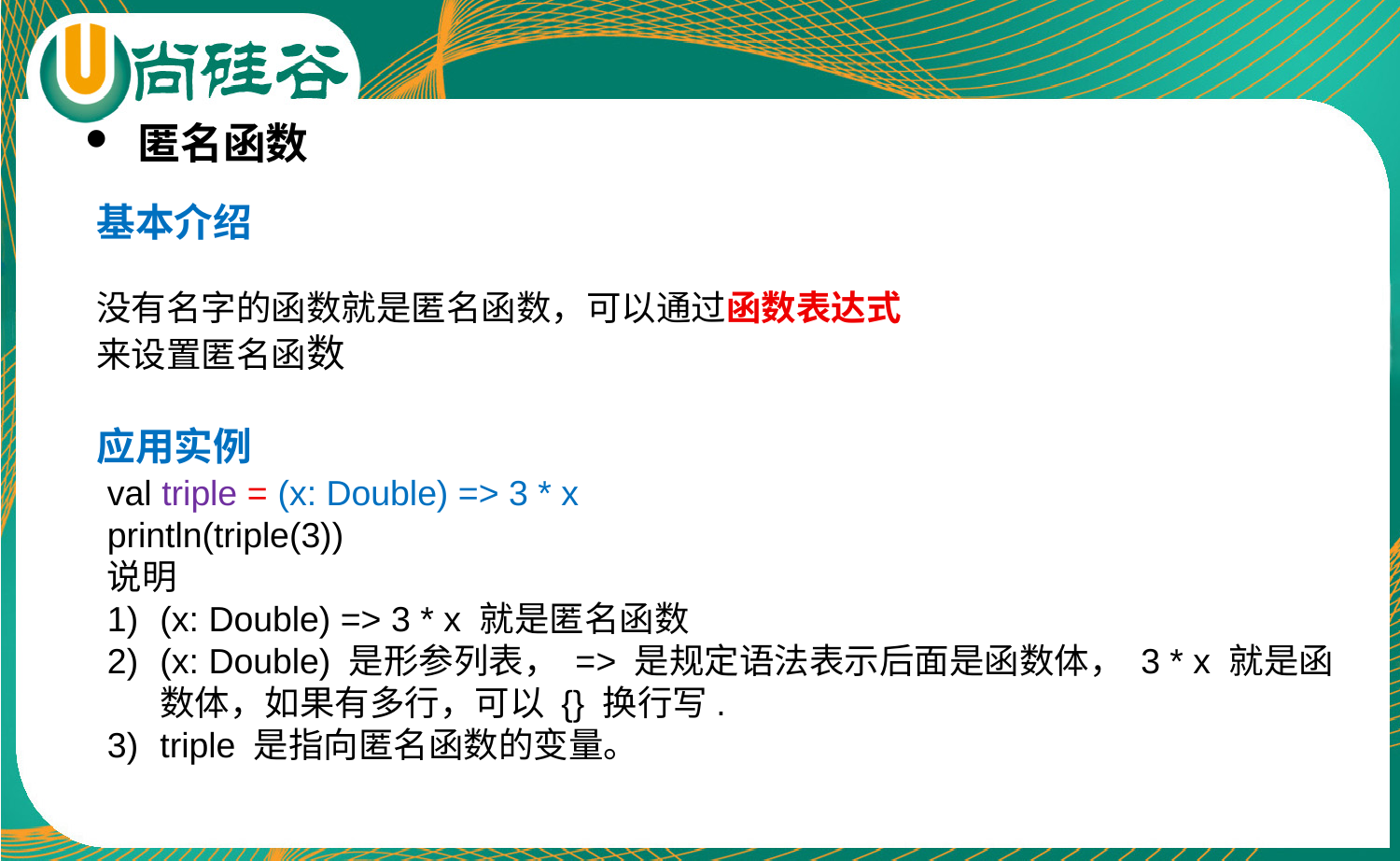

匿名函数

基本介绍

没有名字的函数就是匿名函数，可以通过函数表达式
来设置匿名函数

应用实例

val triple = (x: Double) => 3 * x
println(triple(3))
说明
(x: Double) => 3 * x 就是匿名函数
(x: Double) 是形参列表， => 是规定语法表示后面是函数体， 3 * x 就是函数体，如果有多行，可以 {} 换行写.
triple 是指向匿名函数的变量。